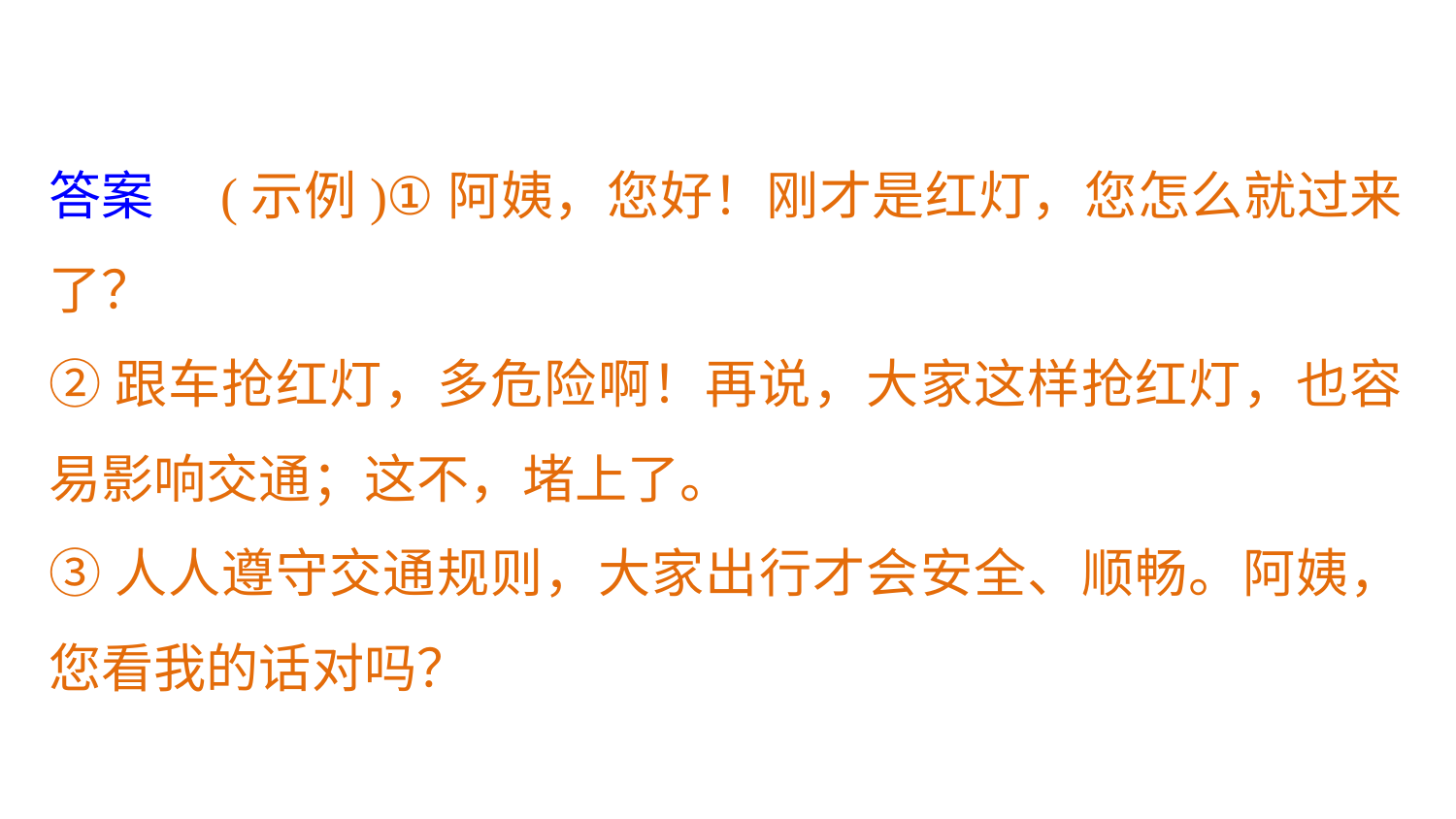

答案　(示例)①阿姨，您好！刚才是红灯，您怎么就过来了？
②跟车抢红灯，多危险啊！再说，大家这样抢红灯，也容易影响交通；这不，堵上了。
③人人遵守交通规则，大家出行才会安全、顺畅。阿姨，您看我的话对吗？